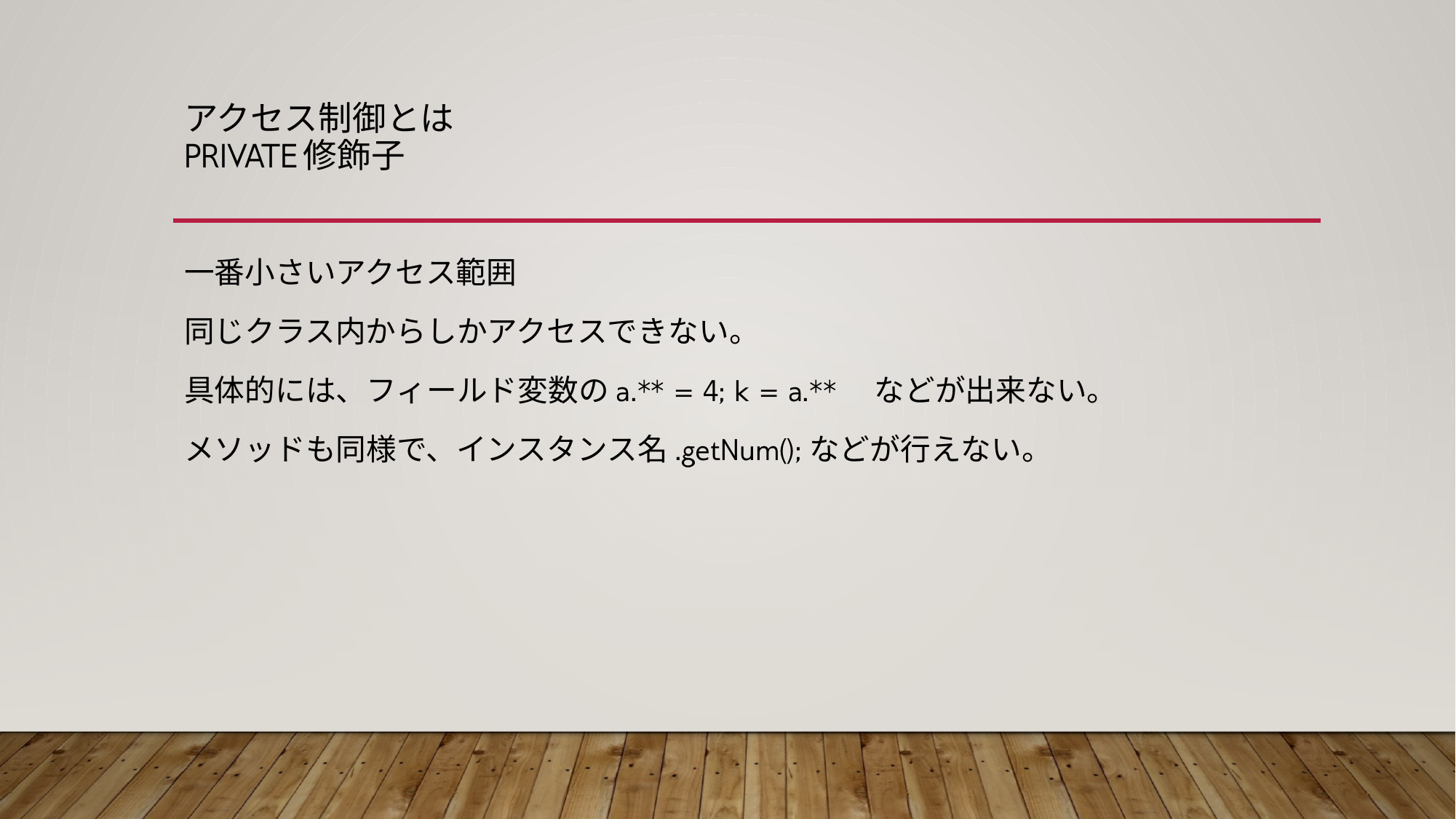

# アクセス制御とは private修飾子
一番小さいアクセス範囲
同じクラス内からしかアクセスできない。
具体的には、フィールド変数のa.** = 4; k = a.**　などが出来ない。
メソッドも同様で、インスタンス名.getNum();などが行えない。